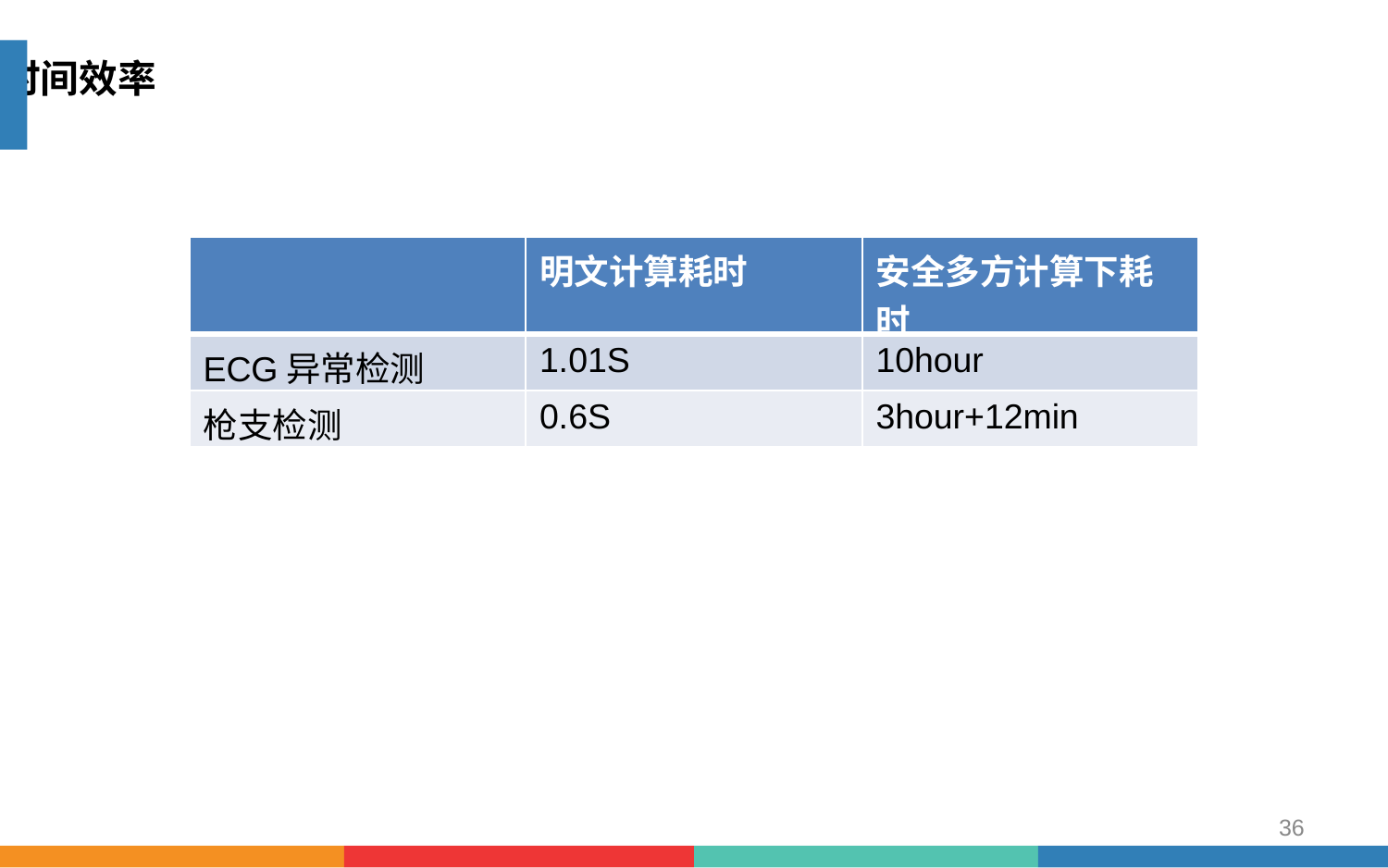

时间效率

|  | 明文计算耗时 | 安全多方计算下耗时 |
| --- | --- | --- |
| ECG异常检测 | 1.01S | 10hour |
| 枪支检测 | 0.6S | 3hour+12min |
36